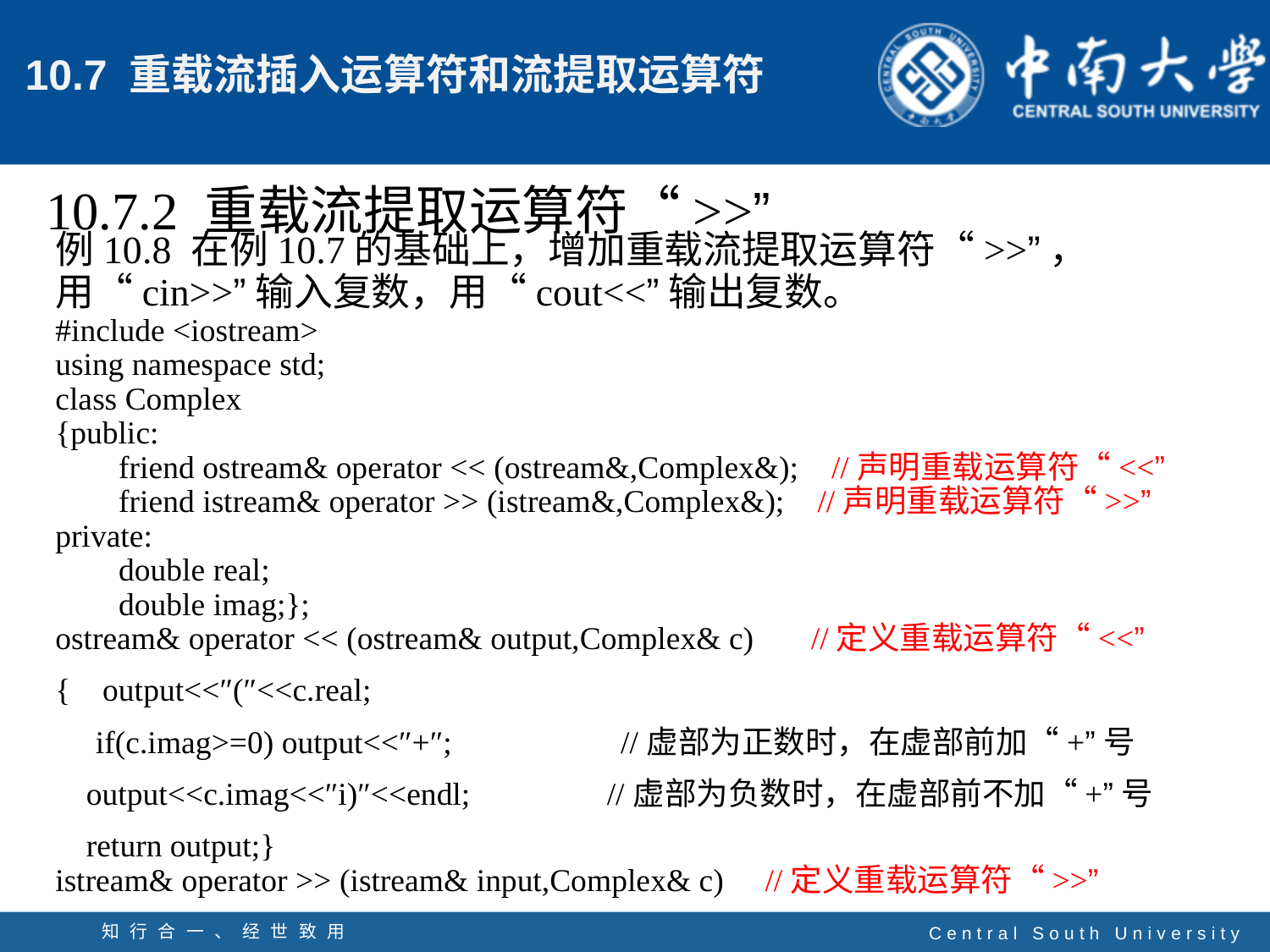

10.7.2 重载流提取运算符“>>”
例10.8 在例10.7的基础上，增加重载流提取运算符“>>”，用“cin>>”输入复数，用“cout<<”输出复数。
#include <iostream>
using namespace std;
class Complex
{public:
friend ostream& operator << (ostream&,Complex&);    //声明重载运算符“<<”
friend istream& operator >> (istream&,Complex&);    //声明重载运算符“>>”
private:
double real;
double imag;};
ostream& operator << (ostream& output,Complex& c)       //定义重载运算符“<<”
{    output<<″(″<<c.real;
     if(c.imag>=0) output<<″+″;                     //虚部为正数时，在虚部前加“+”号
output<<c.imag<<″i)″<<endl;                 //虚部为负数时，在虚部前不加“+”号
return output;}
istream& operator >> (istream& input,Complex& c)     //定义重载运算符“>>”

知行合一、经世致用
自强不息 厚德载物
Central South University